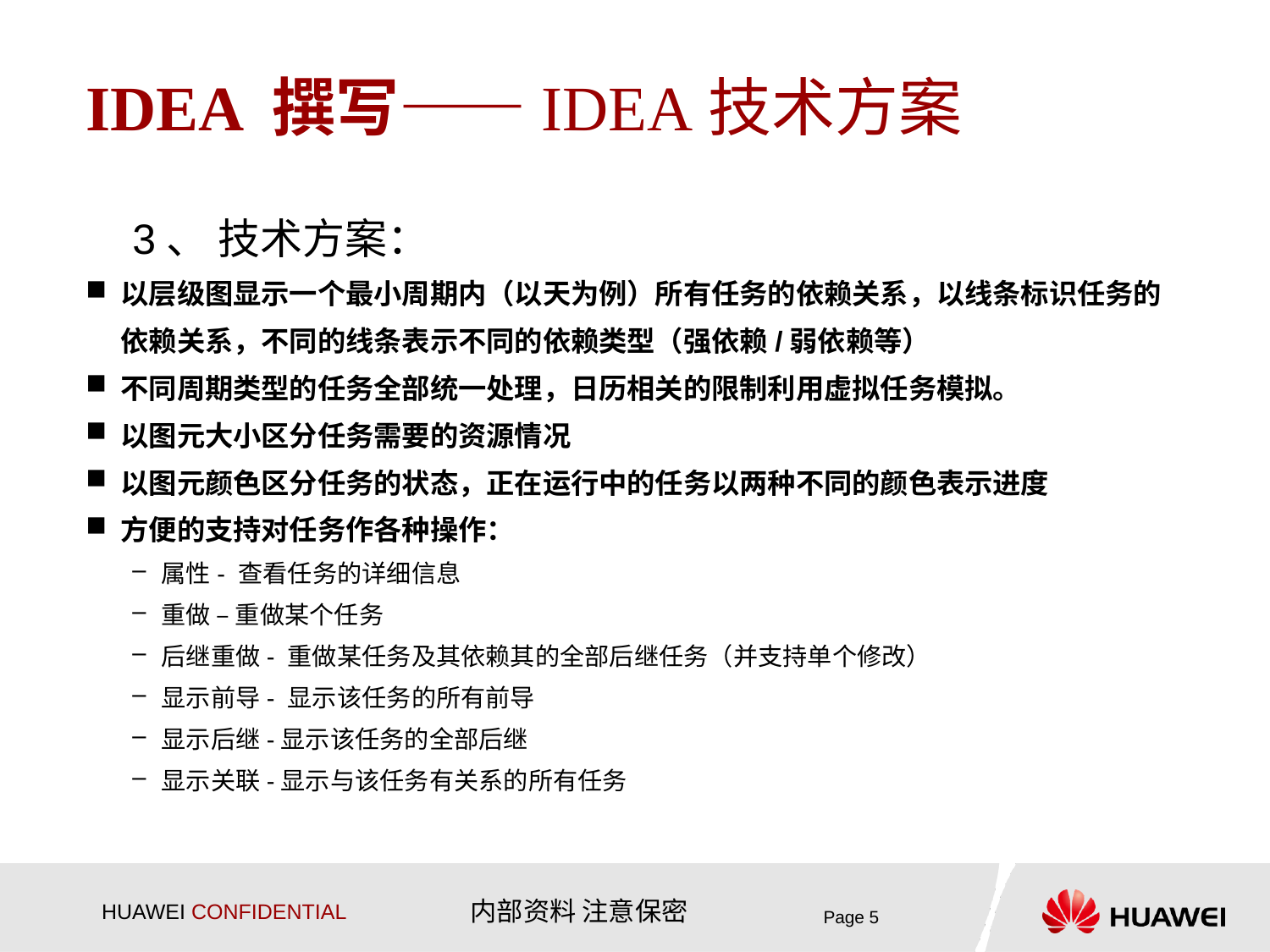

# IDEA 撰写——IDEA技术方案
3、 技术方案：
以层级图显示一个最小周期内（以天为例）所有任务的依赖关系，以线条标识任务的依赖关系，不同的线条表示不同的依赖类型（强依赖/弱依赖等）
不同周期类型的任务全部统一处理，日历相关的限制利用虚拟任务模拟。
以图元大小区分任务需要的资源情况
以图元颜色区分任务的状态，正在运行中的任务以两种不同的颜色表示进度
方便的支持对任务作各种操作：
属性- 查看任务的详细信息
重做 – 重做某个任务
后继重做- 重做某任务及其依赖其的全部后继任务（并支持单个修改）
显示前导- 显示该任务的所有前导
显示后继-显示该任务的全部后继
显示关联-显示与该任务有关系的所有任务

Page 5